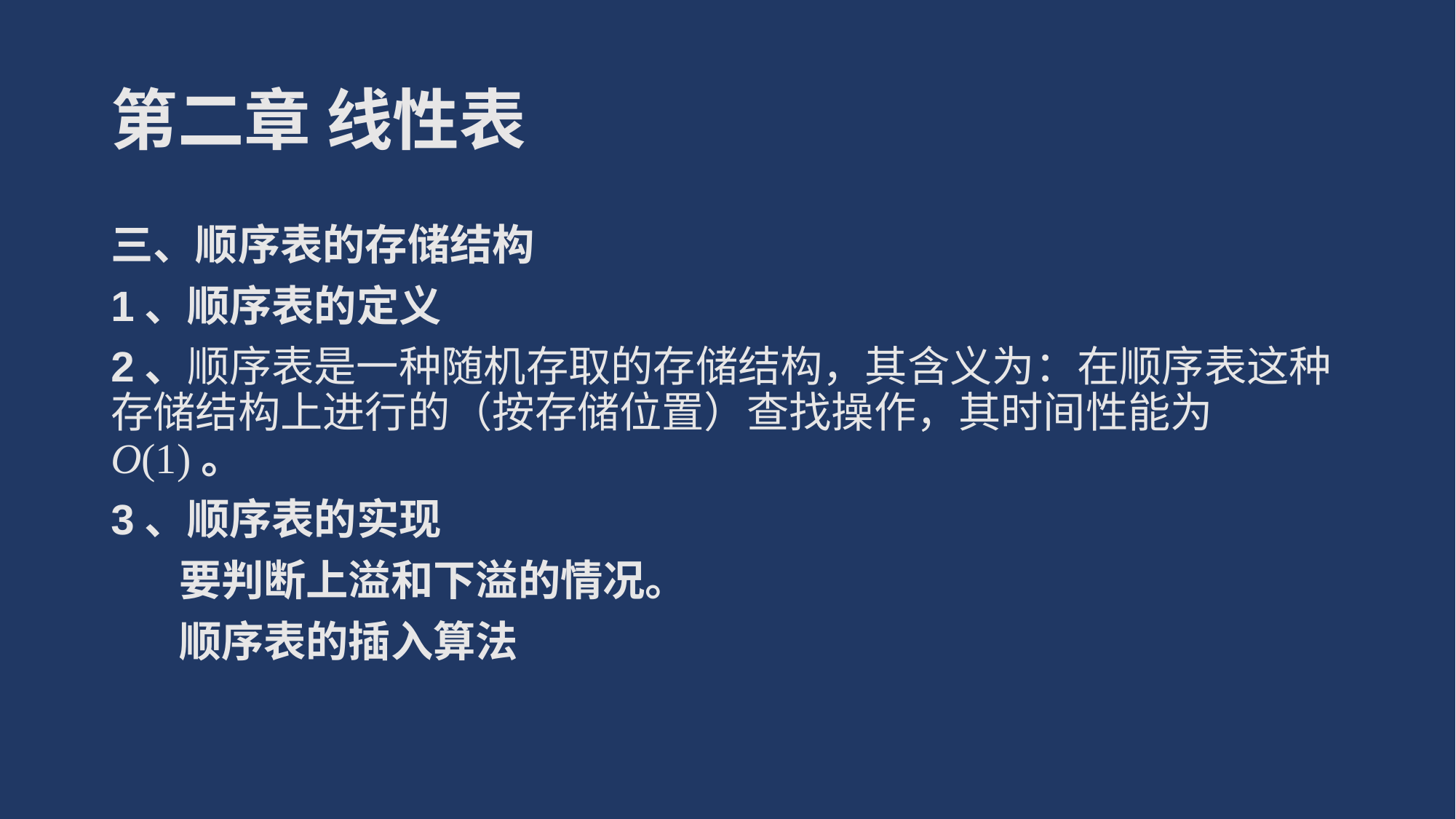

# 第二章 线性表
三、顺序表的存储结构
1、顺序表的定义
2、顺序表是一种随机存取的存储结构，其含义为：在顺序表这种存储结构上进行的（按存储位置）查找操作，其时间性能为O(1)。
3、顺序表的实现
      要判断上溢和下溢的情况。
      顺序表的插入算法